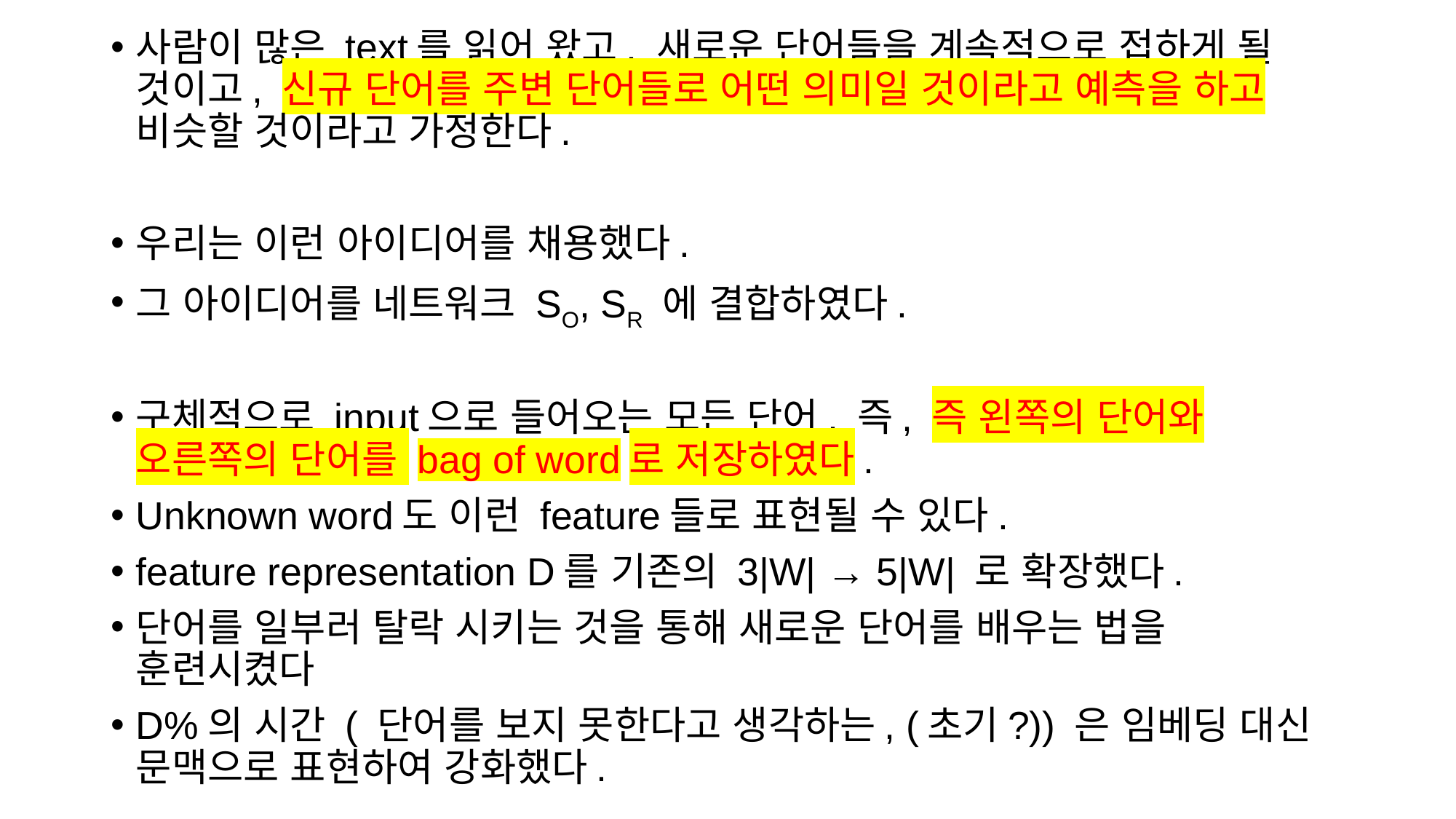

사람이 많은 text를 읽어 왔고, 새로운 단어들을 계속적으로 접하게 될 것이고, 신규 단어를 주변 단어들로 어떤 의미일 것이라고 예측을 하고 비슷할 것이라고 가정한다.

우리는 이런 아이디어를 채용했다.
그 아이디어를 네트워크 SO, SR 에 결합하였다.

구체적으로 input으로 들어오는 모든 단어, 즉, 즉 왼쪽의 단어와 오른쪽의 단어를 bag of word로 저장하였다.
Unknown word도 이런 feature들로 표현될 수 있다.
feature representation D를 기존의 3|W| → 5|W| 로 확장했다.
단어를 일부러 탈락 시키는 것을 통해 새로운 단어를 배우는 법을 훈련시켰다
D%의 시간 ( 단어를 보지 못한다고 생각하는, (초기?)) 은 임베딩 대신 문맥으로 표현하여 강화했다.